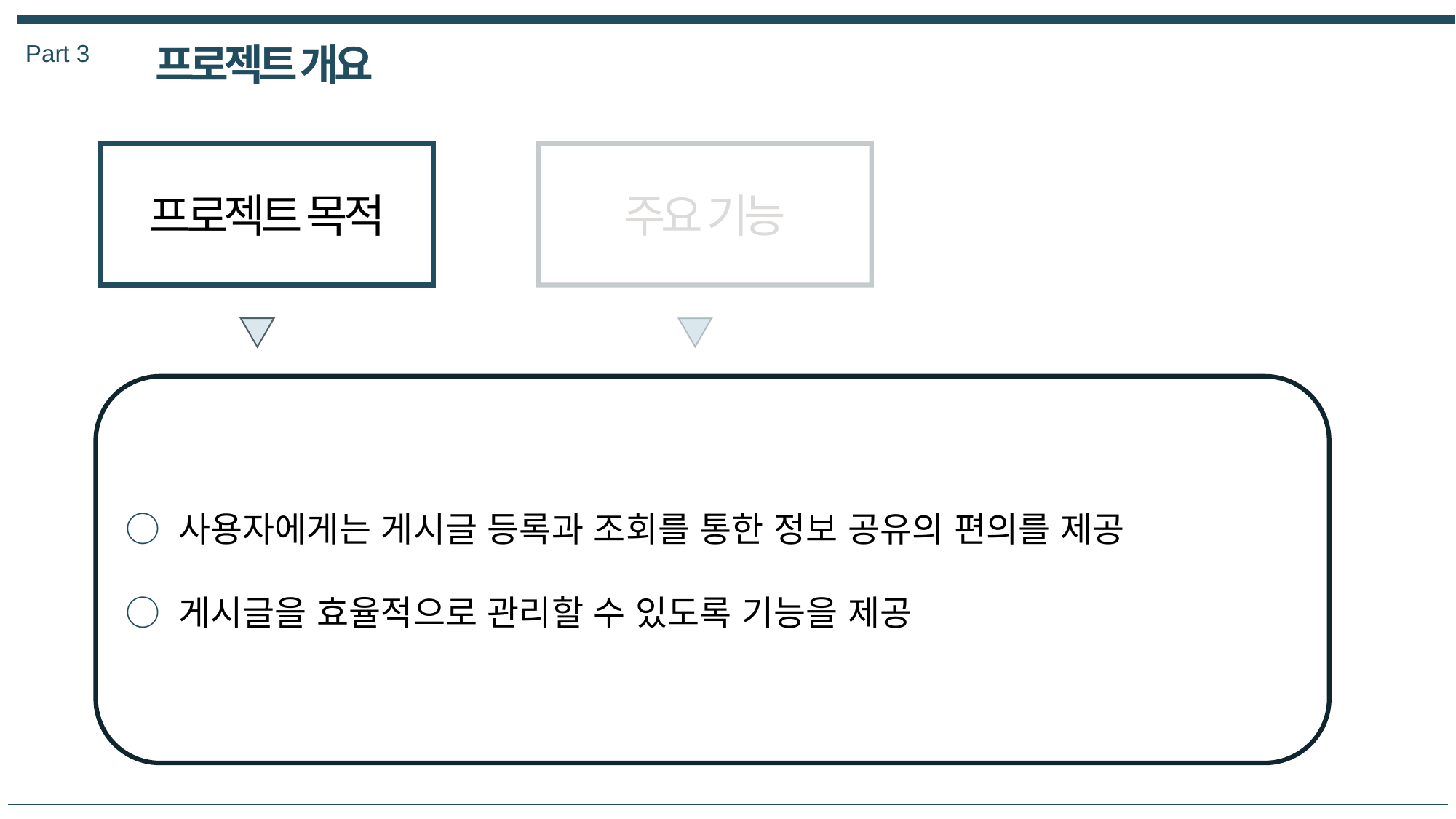

Part 3
프로젝트 개요
프로젝트 목적
주요 기능

○ 사용자에게는 게시글 등록과 조회를 통한 정보 공유의 편의를 제공

○ 게시글을 효율적으로 관리할 수 있도록 기능을 제공